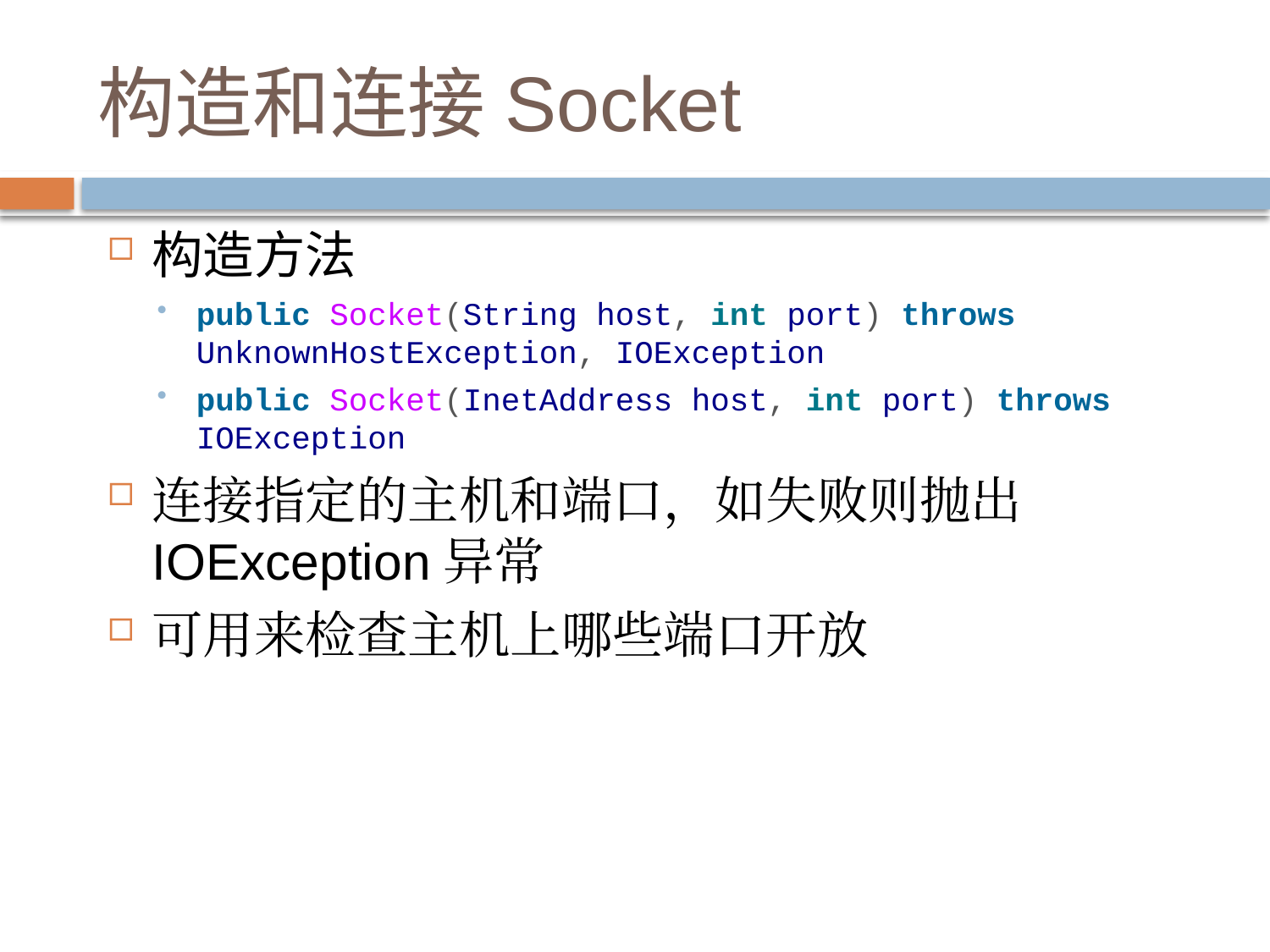

# 构造和连接Socket
构造方法
public Socket(String host, int port) throws UnknownHostException, IOException
public Socket(InetAddress host, int port) throws IOException
连接指定的主机和端口，如失败则抛出IOException异常
可用来检查主机上哪些端口开放